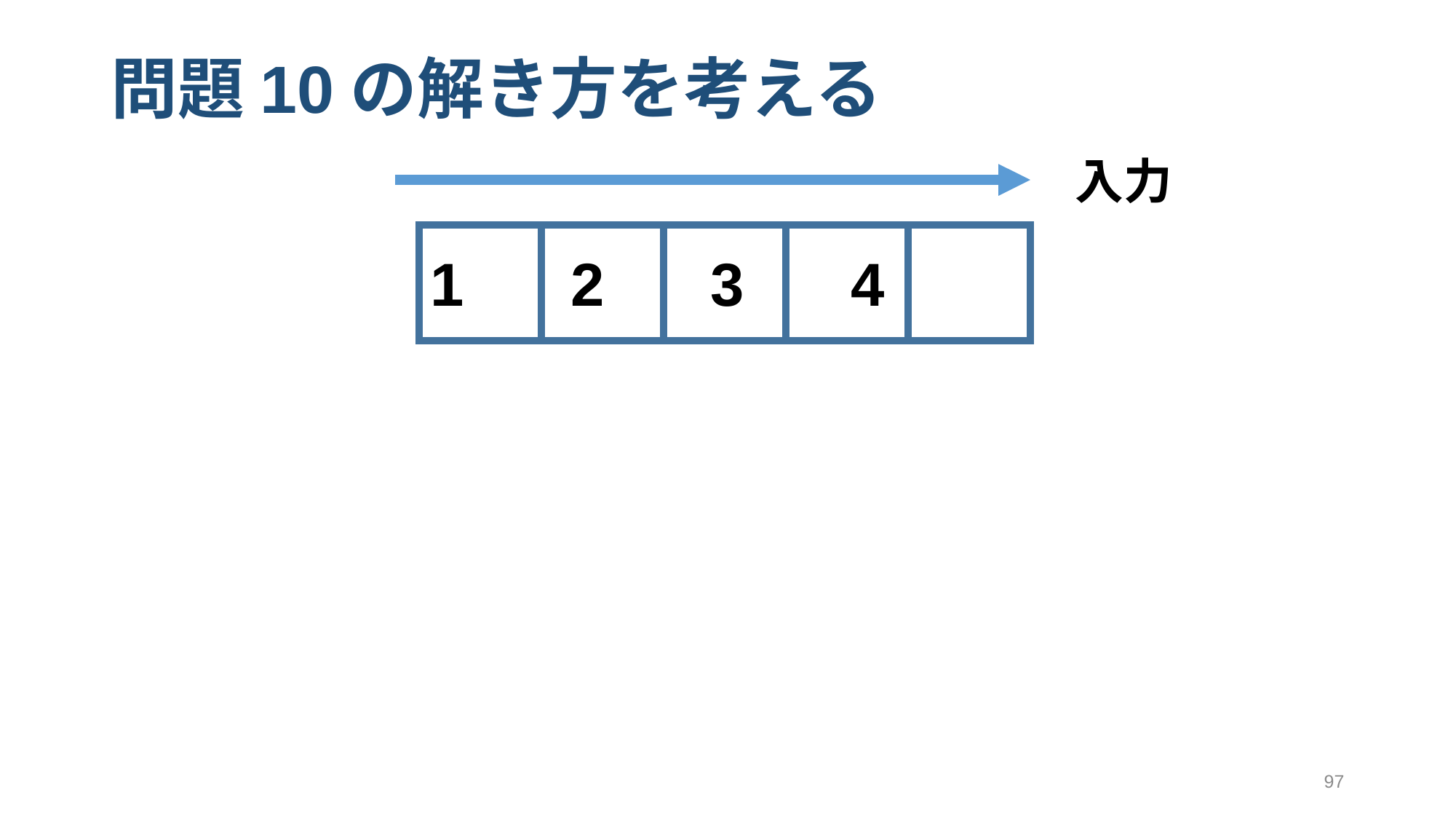

# 問題10の解き方を考える
入力

1 　2 　3 　4 　5

97